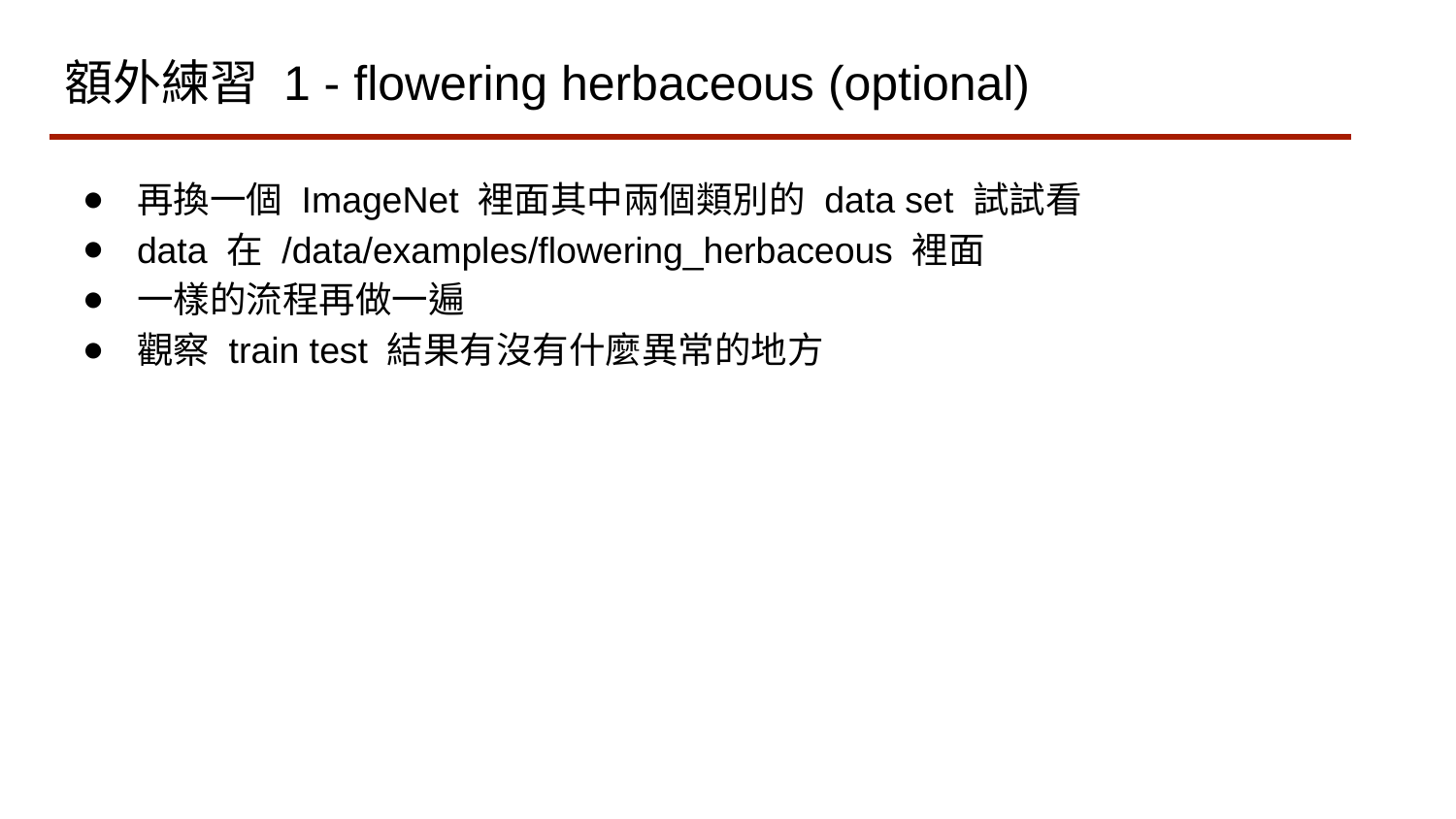

# 額外練習 1 - flowering herbaceous (optional)
再換一個 ImageNet 裡面其中兩個類別的 data set 試試看
data 在 /data/examples/flowering_herbaceous 裡面
一樣的流程再做一遍
觀察 train test 結果有沒有什麼異常的地方